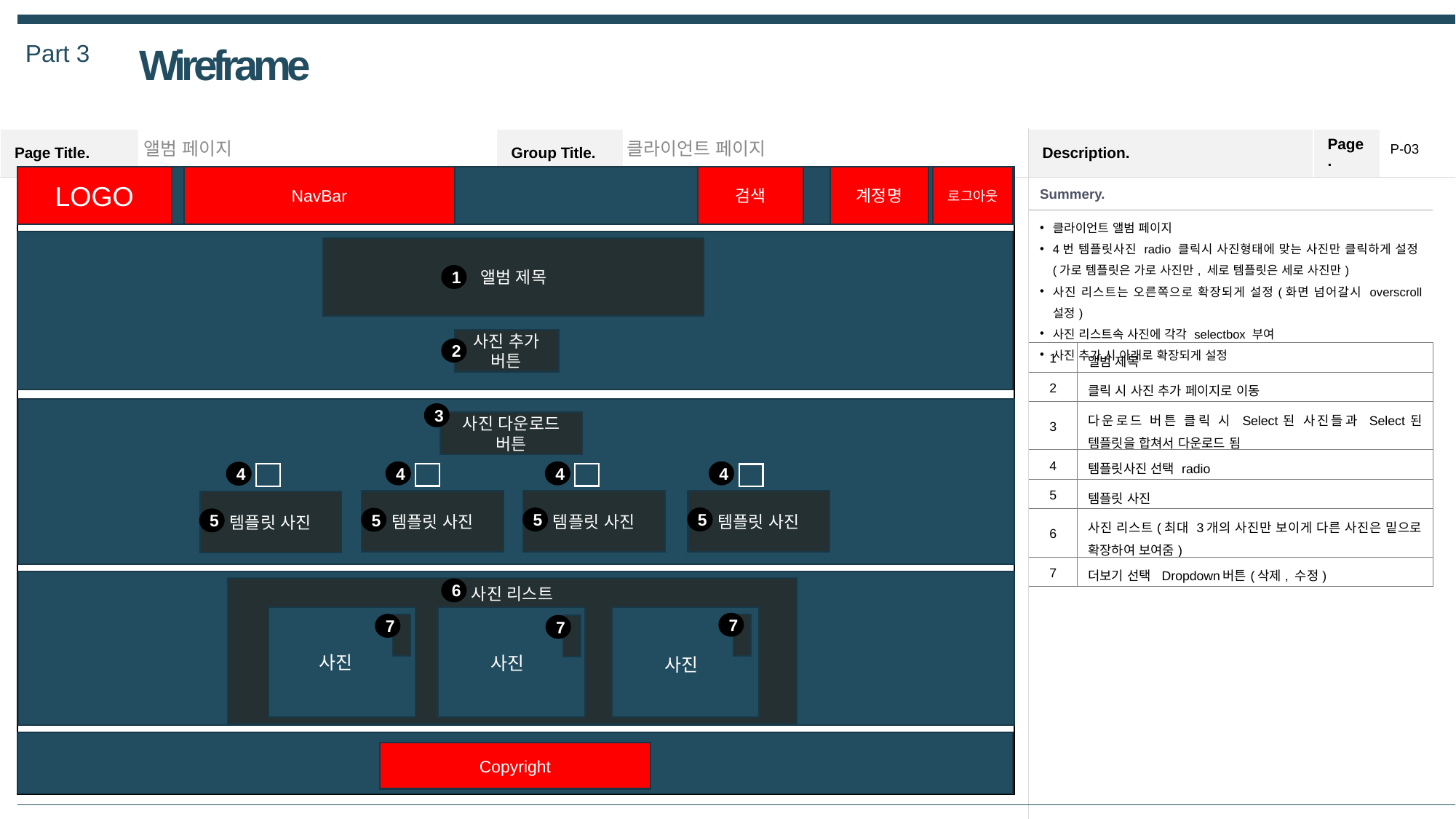

Part 3
Wireframe
앨범 페이지
클라이언트 페이지
P-03
검색

LOGO
NavBar
계정명
로그아웃
| Summery. |  |
| --- | --- |
| 클라이언트 앨범 페이지 4번 템플릿사진 radio 클릭시 사진형태에 맞는 사진만 클릭하게 설정(가로 템플릿은 가로 사진만, 세로 템플릿은 세로 사진만) 사진 리스트는 오른쪽으로 확장되게 설정(화면 넘어갈시 overscroll 설정) 사진 리스트속 사진에 각각 selectbox 부여 사진 추가 시 아래로 확장되게 설정 |  |
| 1 | 앨범 제목 |
| 2 | 클릭 시 사진 추가 페이지로 이동 |
| 3 | 다운로드 버튼 클릭 시 Select된 사진들과 Select된 템플릿을 합쳐서 다운로드 됨 |
| 4 | 템플릿사진 선택 radio |
| 5 | 템플릿 사진 |
| 6 | 사진 리스트(최대 3개의 사진만 보이게 다른 사진은 밑으로 확장하여 보여줌) |
| 7 | 더보기 선택 Dropdown버튼(삭제, 수정) |

앨범 제목
1
사진 추가 버튼
2

3
사진 다운로드 버튼
4
4
4
4

템플릿 사진
템플릿 사진
템플릿 사진
템플릿 사진
5
5
5
5

사진 리스트
6

7

7

7
사진
사진
사진

Copyright